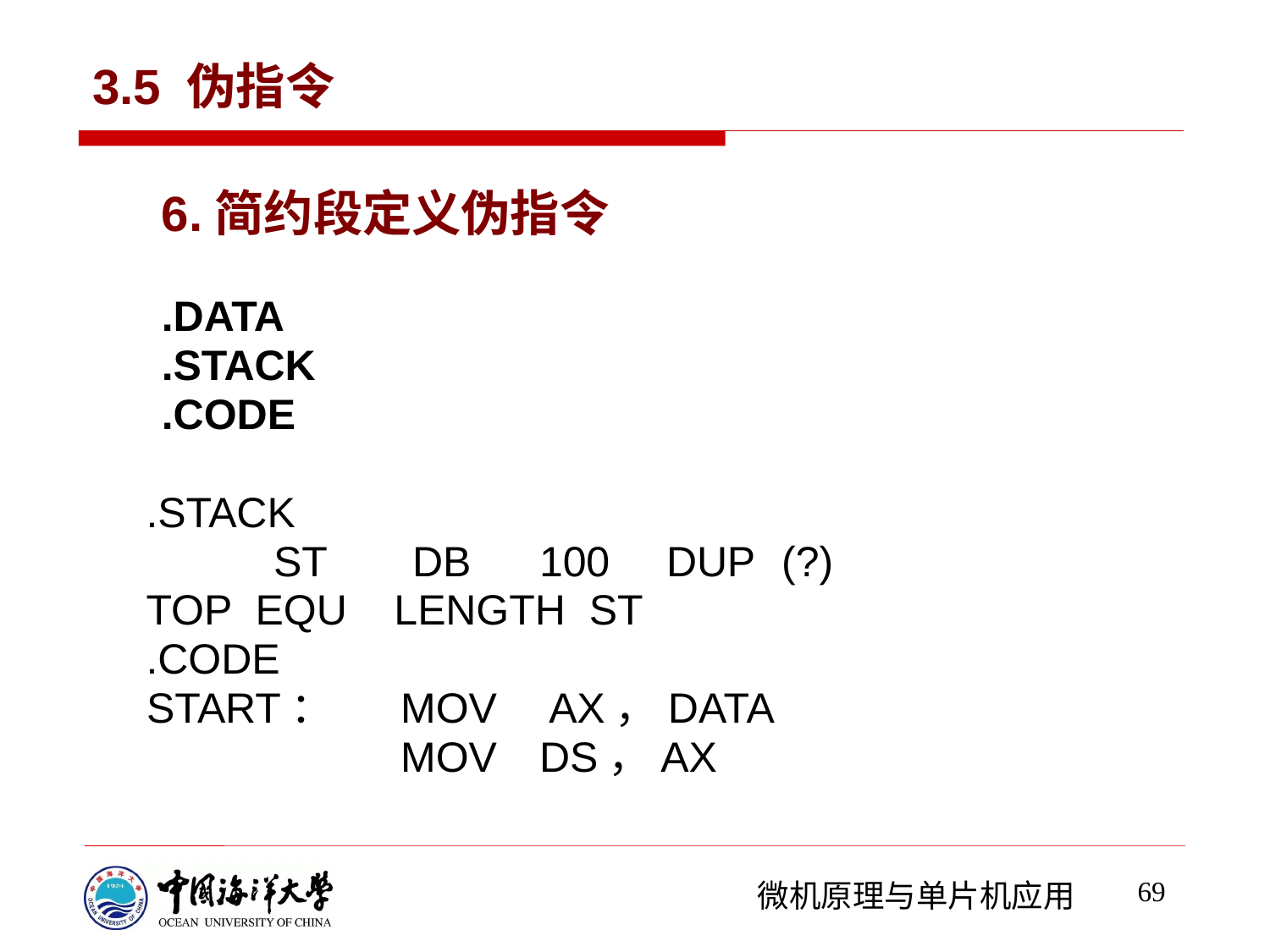

# 3.5 伪指令
6.简约段定义伪指令

.DATA
.STACK
.CODE

.STACK
		ST	 DB	 100	 DUP	(?)
TOP  EQU    LENGTH  ST
.CODE
	START：	MOV	  AX，DATA
			MOV	 DS，AX

69